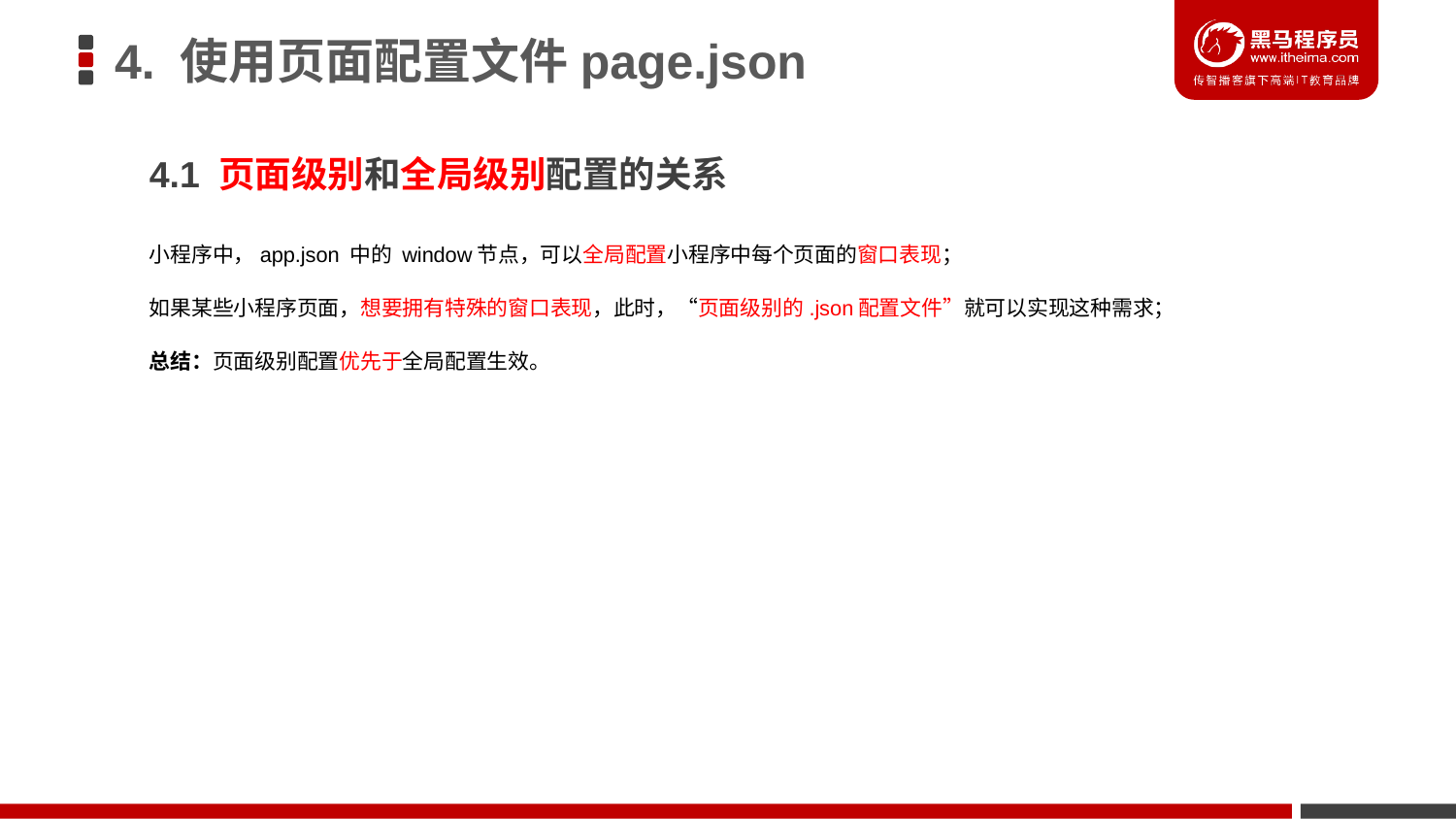

# 4. 使用页面配置文件page.json
4.1 页面级别和全局级别配置的关系
小程序中，app.json 中的 window节点，可以全局配置小程序中每个页面的窗口表现；
如果某些小程序页面，想要拥有特殊的窗口表现，此时，“页面级别的.json配置文件”就可以实现这种需求；
总结：页面级别配置优先于全局配置生效。